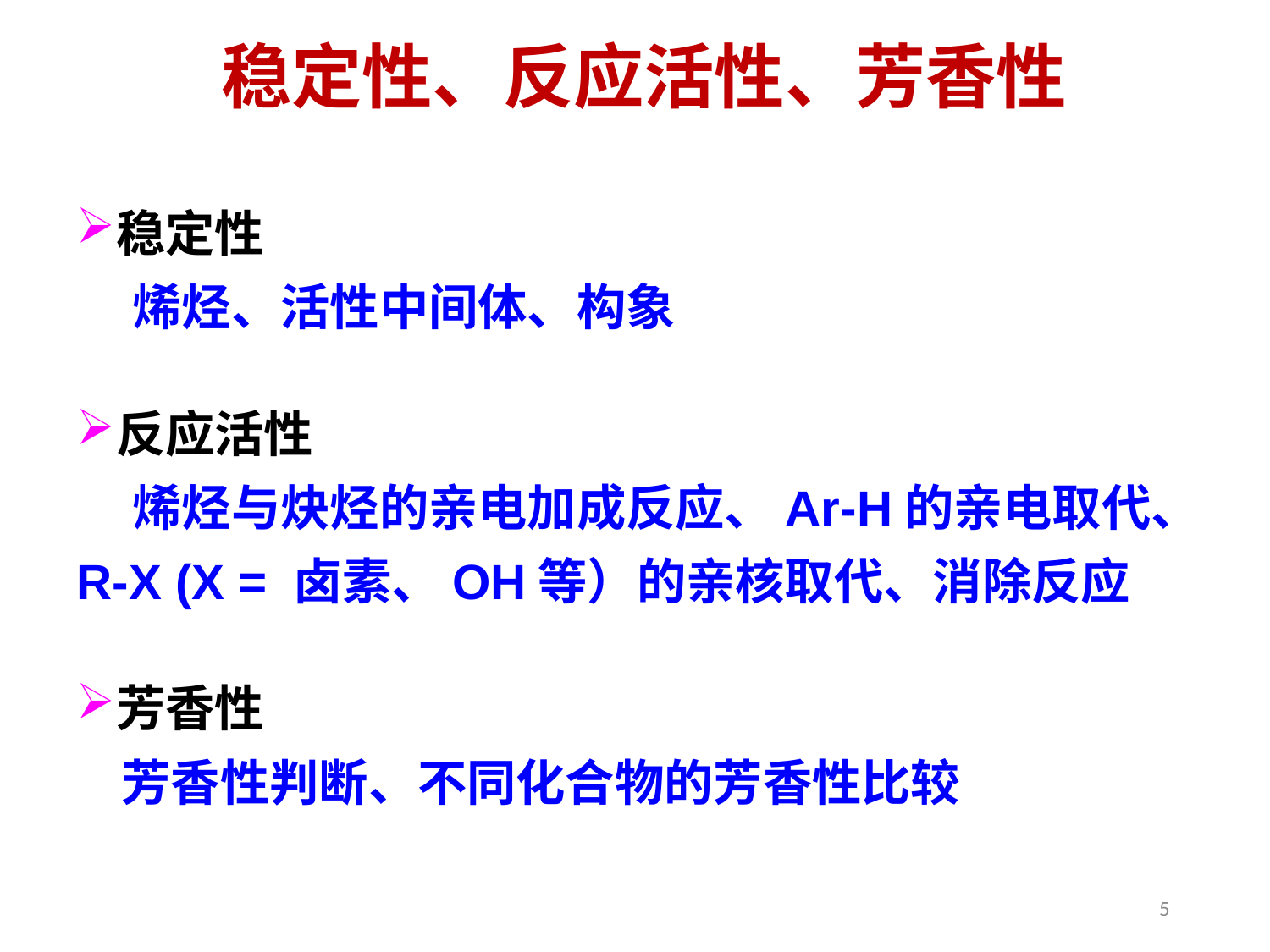

# 稳定性、反应活性、芳香性
稳定性
    烯烃、活性中间体、构象

反应活性
    烯烃与炔烃的亲电加成反应、Ar-H的亲电取代、R-X (X = 卤素、OH等）的亲核取代、消除反应

芳香性
   芳香性判断、不同化合物的芳香性比较
5